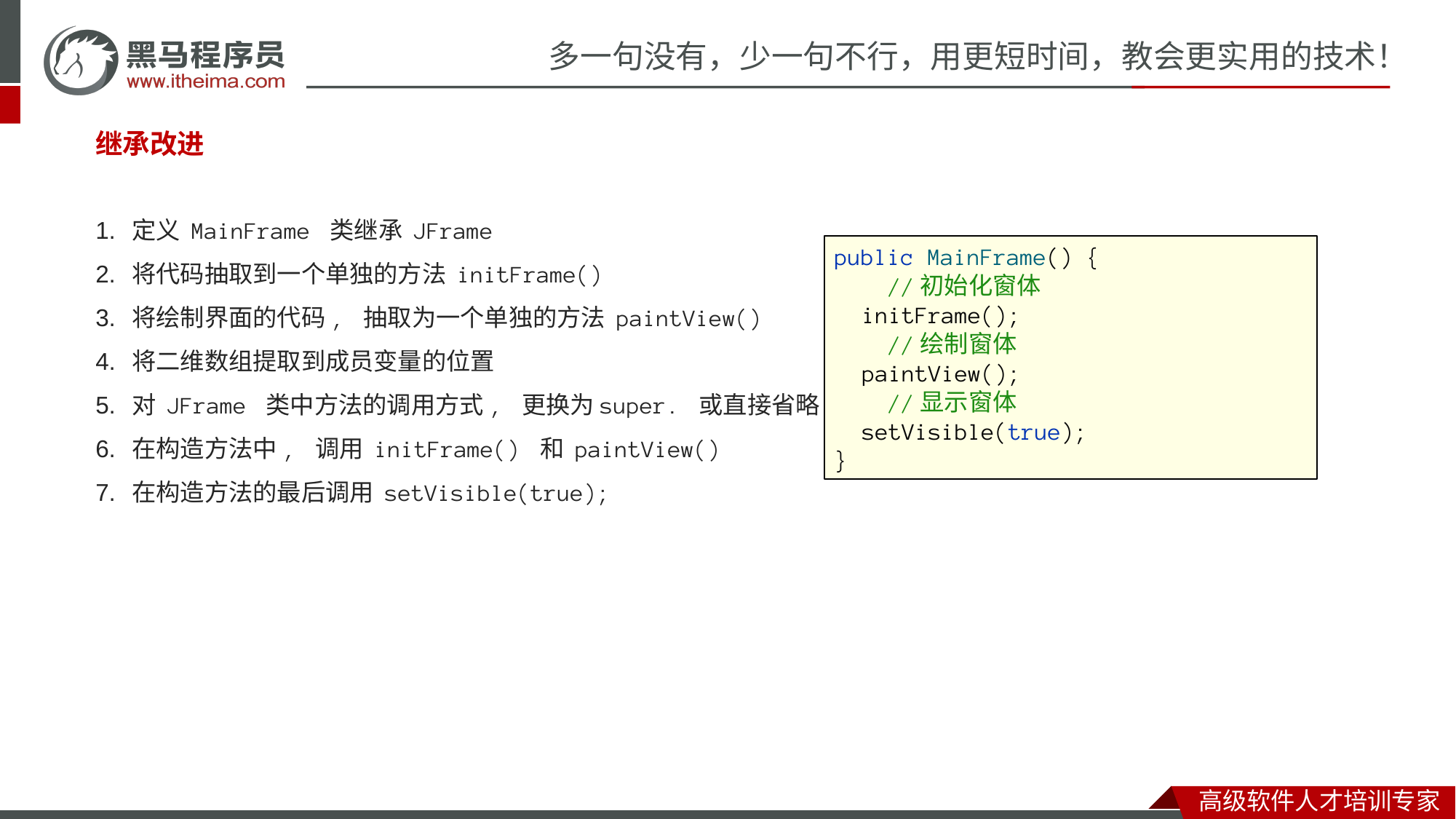

#
继承改进
定义 MainFrame 类继承 JFrame
将代码抽取到一个单独的方法 initFrame()
将绘制界面的代码, 抽取为一个单独的方法 paintView()
将二维数组提取到成员变量的位置
对 JFrame 类中方法的调用方式, 更换为super. 或直接省略
在构造方法中, 调用 initFrame() 和 paintView()
在构造方法的最后调用 setVisible(true);
public MainFrame() {
    //初始化窗体
    initFrame();
    //绘制窗体
    paintView();
    //显示窗体
    setVisible(true);
}